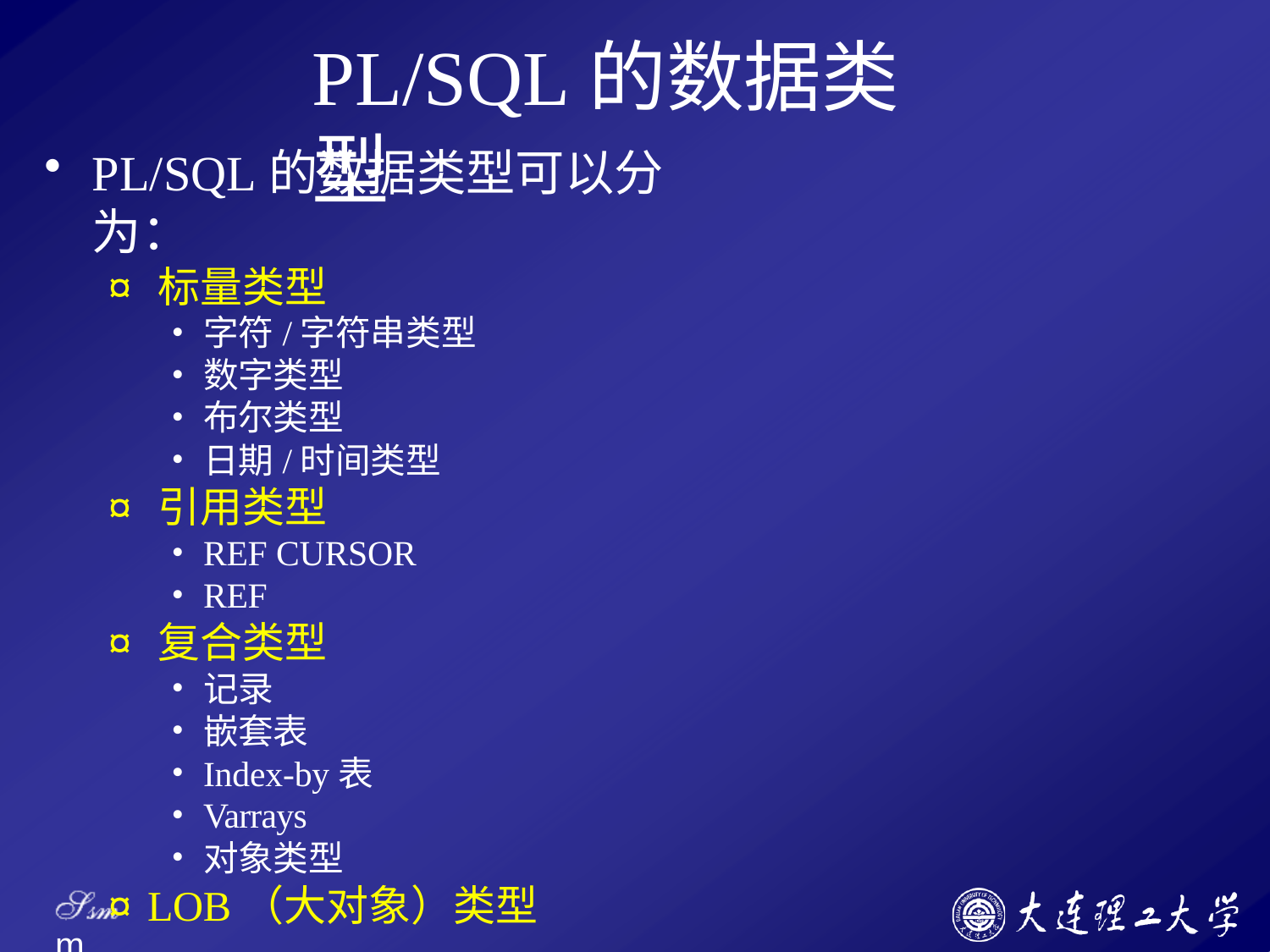

# PL/SQL的数据类型
PL/SQL的数据类型可以分为：
¤ 标量类型
字符/字符串类型
数字类型
布尔类型
日期/时间类型
¤ 引用类型
REF CURSOR
REF
¤ 复合类型
记录
嵌套表
Index-by表
Varrays
对象类型
¤ LOB（大对象）类型

Ssm